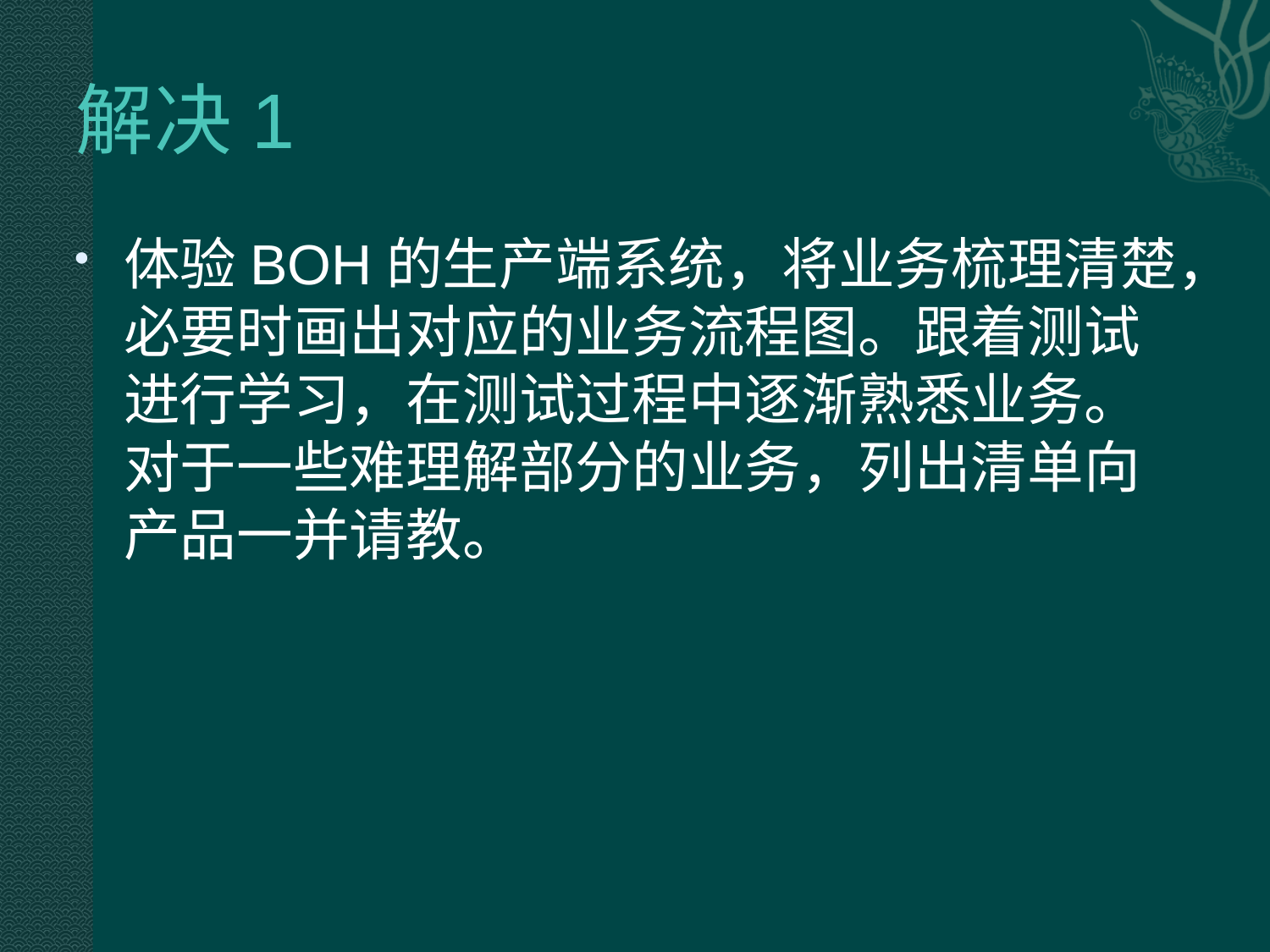

# 解决1
体验BOH的生产端系统，将业务梳理清楚，必要时画出对应的业务流程图。跟着测试进行学习，在测试过程中逐渐熟悉业务。对于一些难理解部分的业务，列出清单向产品一并请教。